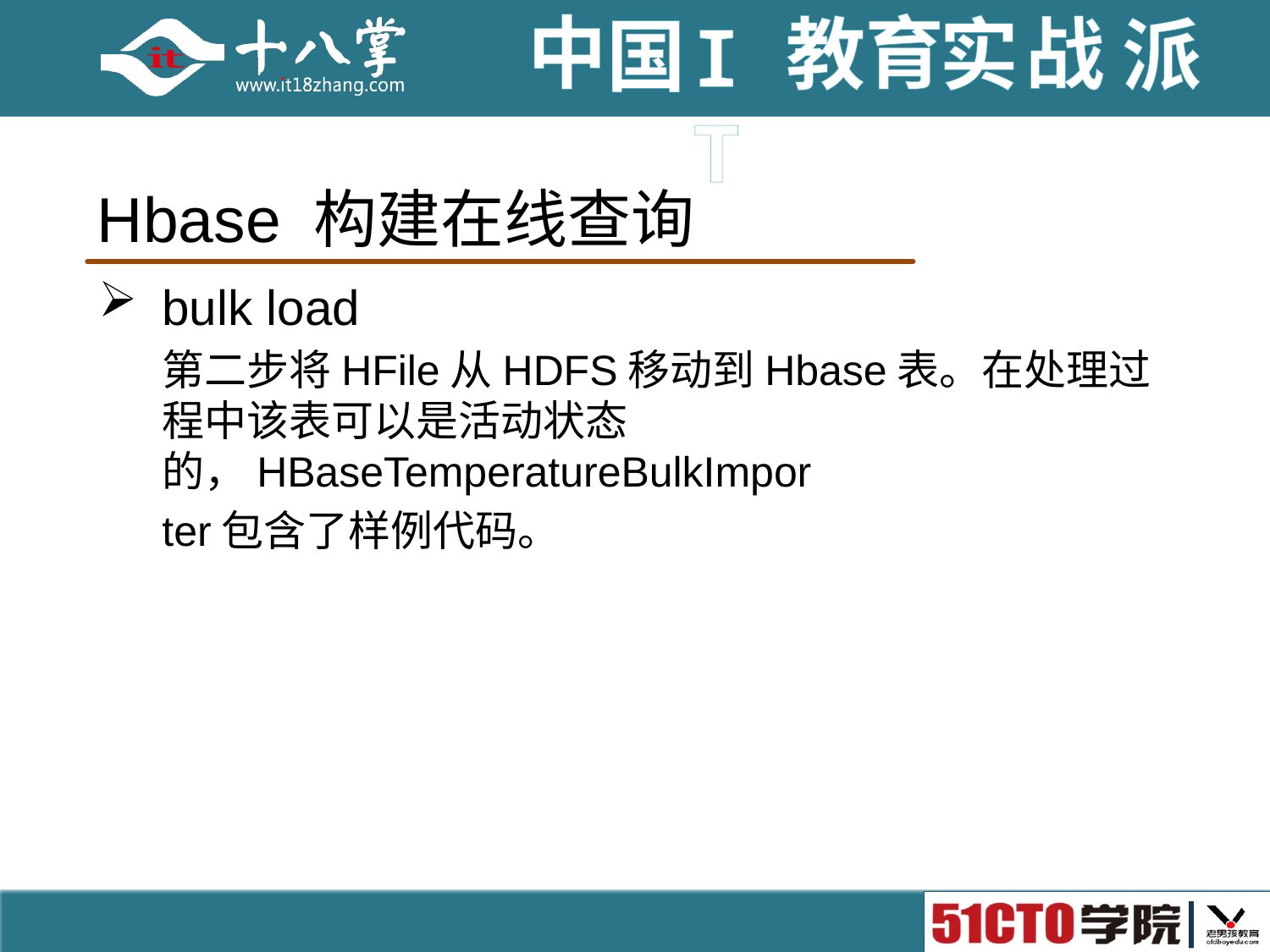

# Hbase 构建在线查询
bulk load
第二步将HFile从HDFS移动到Hbase表。在处理过程中该表可以是活动状态的，HBaseTemperatureBulkImpor
ter包含了样例代码。